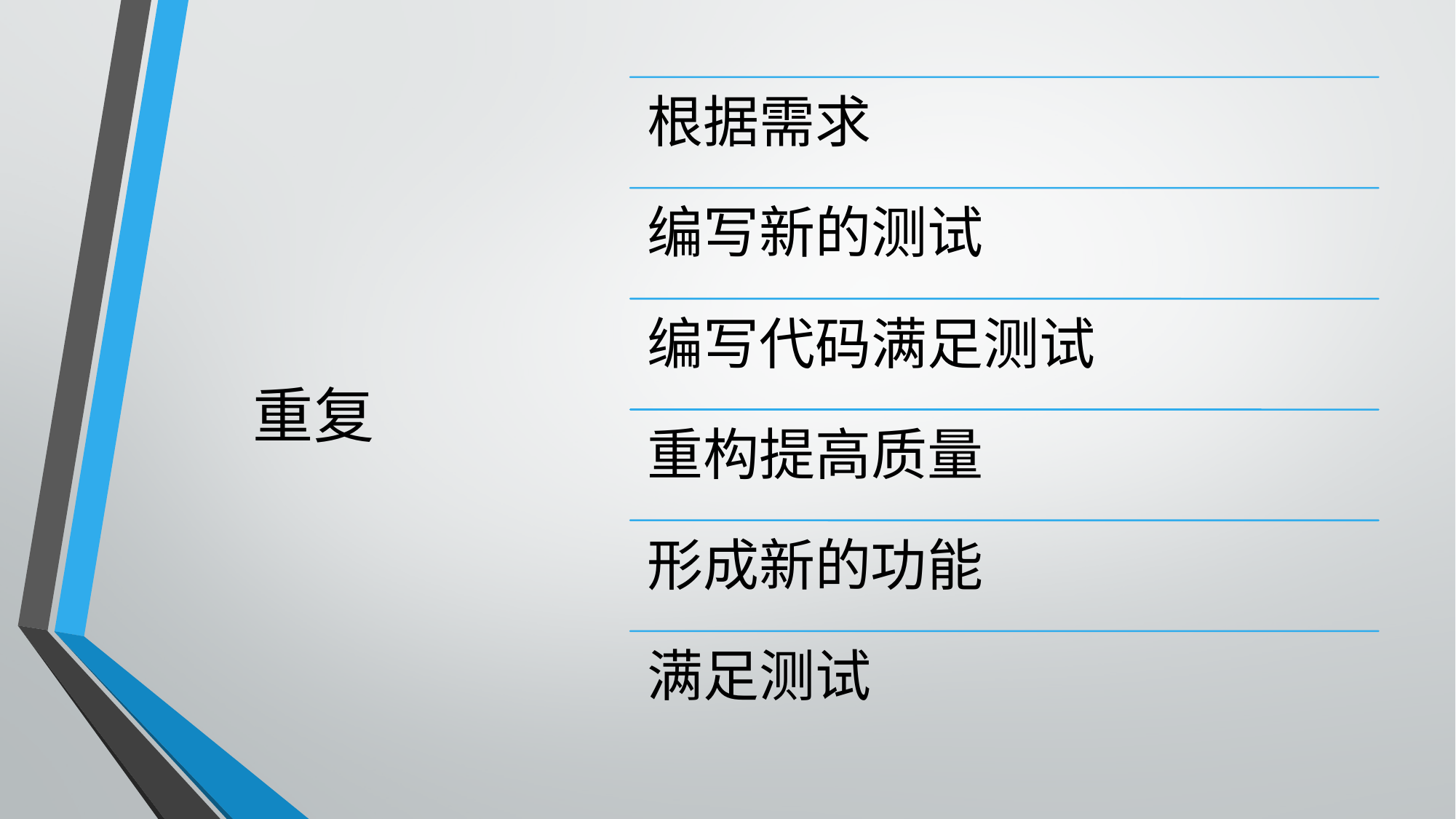

根据需求
编写新的测试
编写代码满足测试
重构提高质量
形成新的功能
满足测试
# 重复